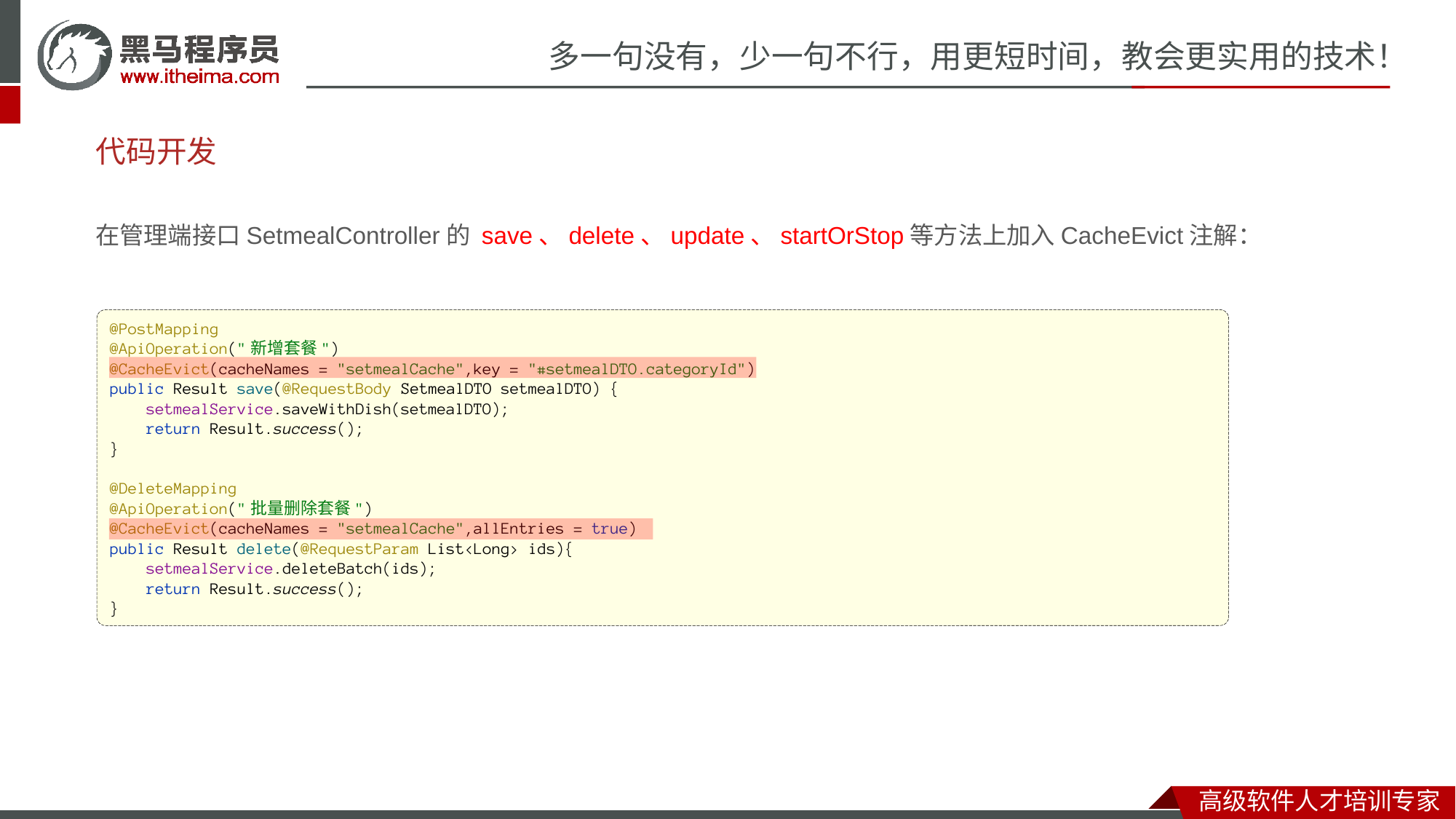

# 代码开发
在管理端接口SetmealController的 save、delete、update、startOrStop等方法上加入CacheEvict注解：
@PostMapping
@ApiOperation("新增套餐")
@CacheEvict(cacheNames = "setmealCache",key = "#setmealDTO.categoryId")
public Result save(@RequestBody SetmealDTO setmealDTO) {
    setmealService.saveWithDish(setmealDTO);
    return Result.success();
}
@DeleteMapping
@ApiOperation("批量删除套餐")
@CacheEvict(cacheNames = "setmealCache",allEntries = true)
public Result delete(@RequestParam List<Long> ids){
    setmealService.deleteBatch(ids);
    return Result.success();
}